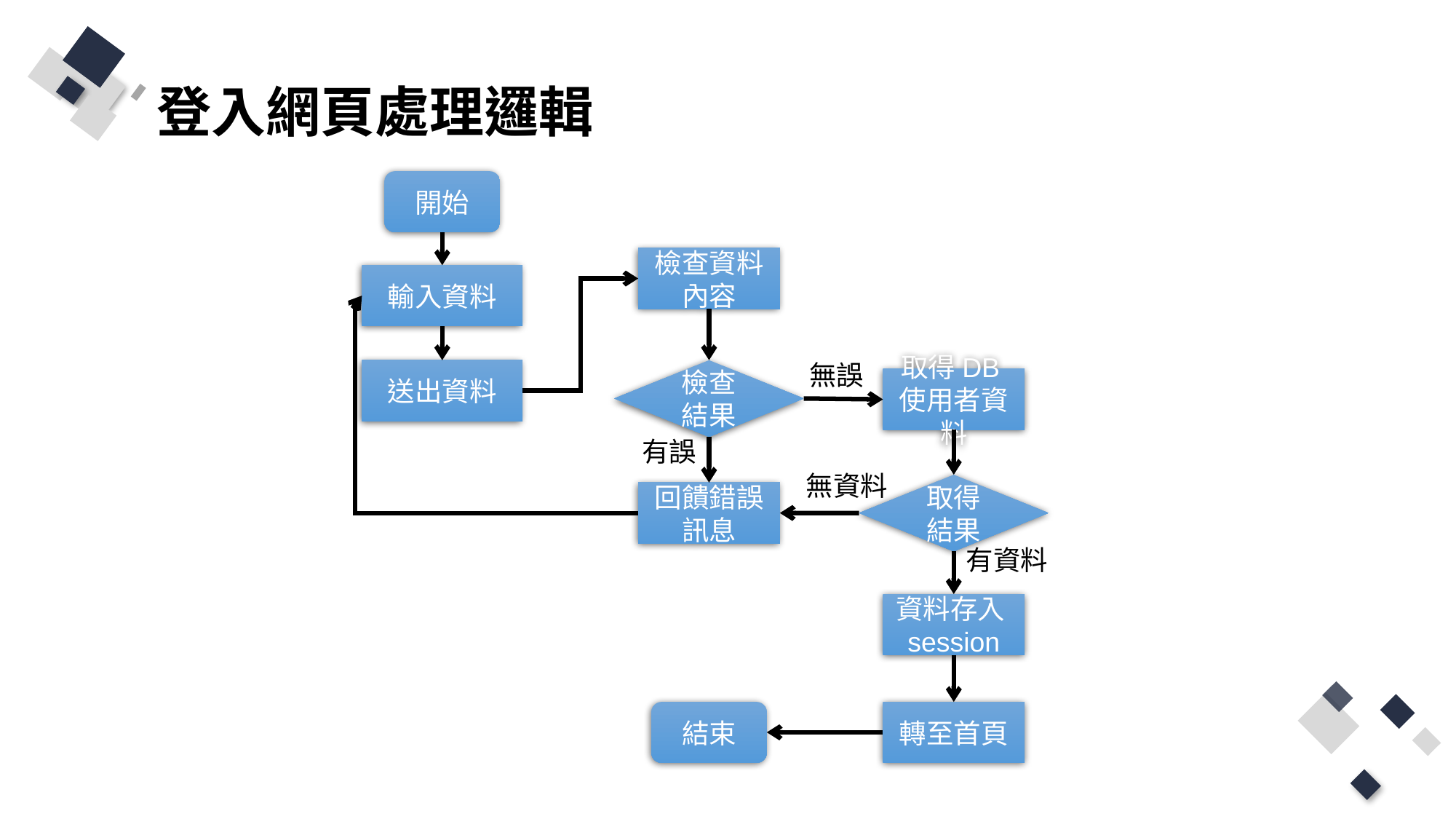

# 登入網頁處理邏輯
開始
檢查資料內容
輸入資料
無誤
送出資料
檢查結果
取得DB使用者資料
有誤
無資料
取得結果
回饋錯誤訊息
有資料
資料存入session
結束
轉至首頁